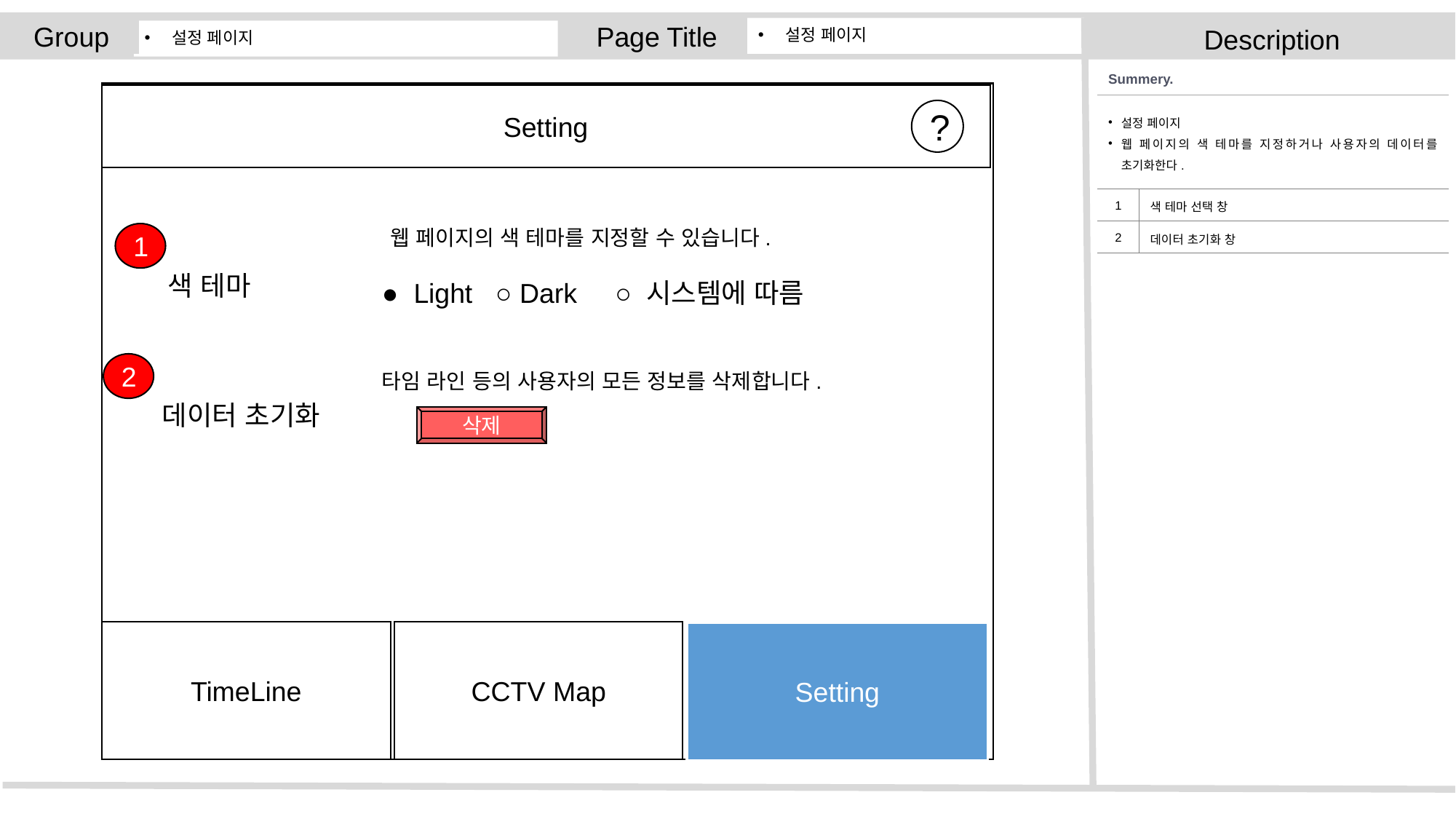

Group
Page Title
설정 페이지
설정 페이지
Description
| Summery. |  |
| --- | --- |
| 설정 페이지 웹 페이지의 색 테마를 지정하거나 사용자의 데이터를 초기화한다. |  |
| 1 | 색 테마 선택 창 |
| 2 | 데이터 초기화 창 |

Setting
?
웹 페이지의 색 테마를 지정할 수 있습니다.
1
색 테마
●  Light   ○ Dark     ○ 시스템에 따름
2
타임 라인 등의 사용자의 모든 정보를 삭제합니다.
데이터 초기화
삭제
CCTV Map
TimeLine
Setting